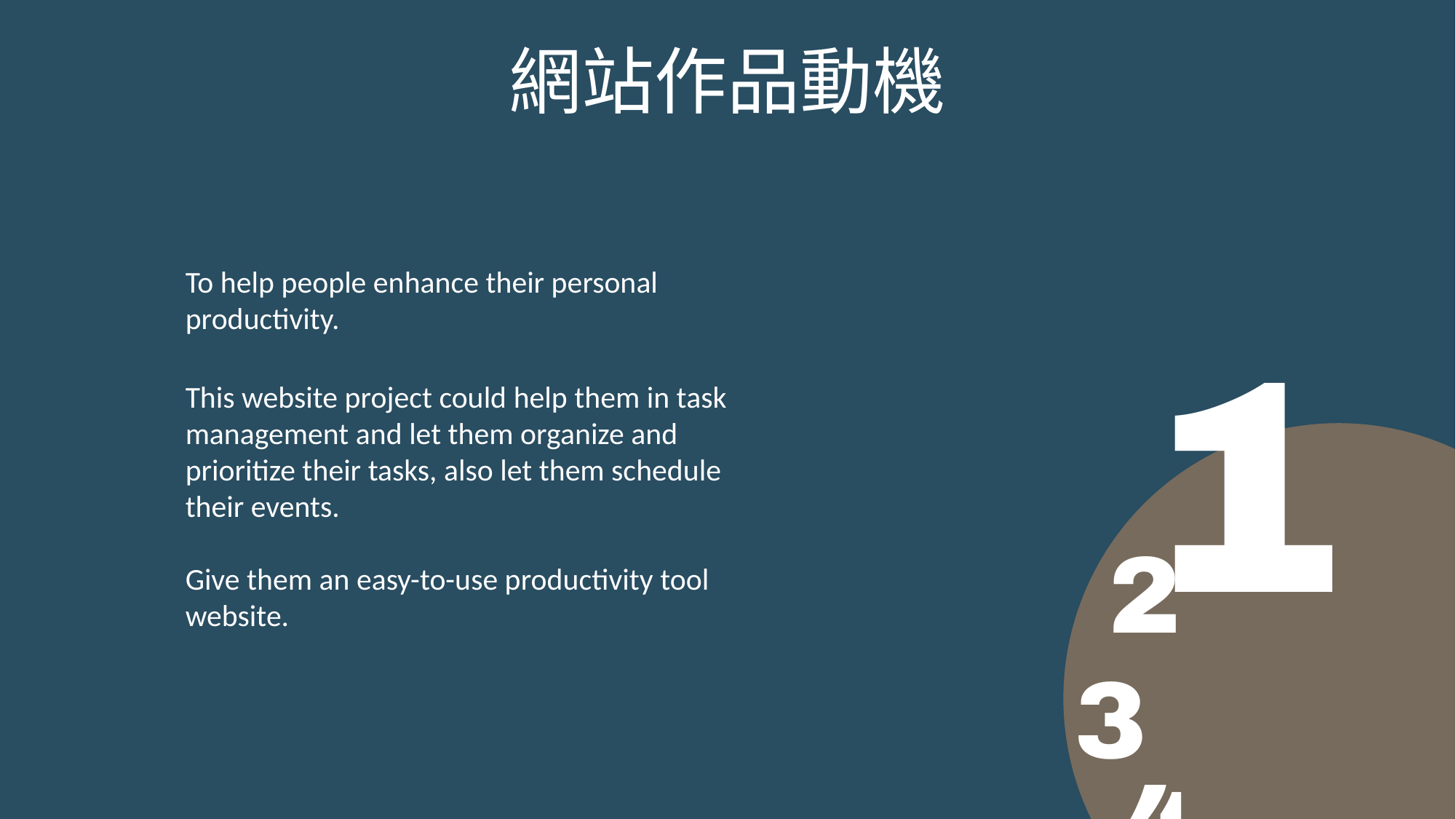

使用之技術
網站架構

網站作品動機
To help people enhance their personal productivity.
1
This website project could help them in task management and let them organize and prioritize their tasks, also let them schedule their events.

Give them an easy-to-use productivity tool website.

2
3
4
5